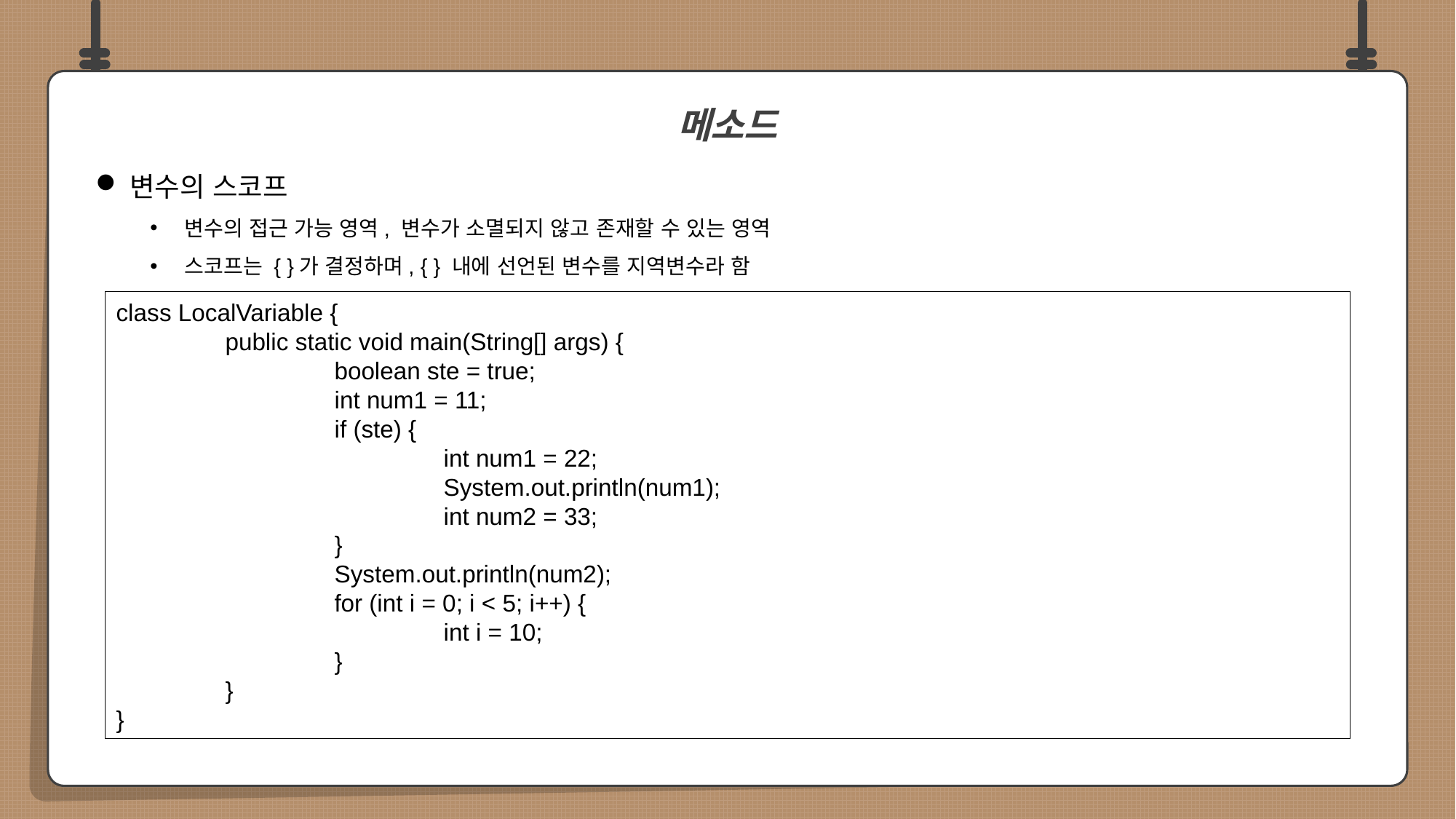

변수의 스코프
변수의 접근 가능 영역, 변수가 소멸되지 않고 존재할 수 있는 영역
스코프는 { }가 결정하며, { } 내에 선언된 변수를 지역변수라 함
메소드

class LocalVariable {
	public static void main(String[] args) {
		boolean ste = true;
		int num1 = 11;
		if (ste) {
			int num1 = 22;
			System.out.println(num1);
			int num2 = 33;
		}
		System.out.println(num2);
		for (int i = 0; i < 5; i++) {
			int i = 10;
		}
	}
}